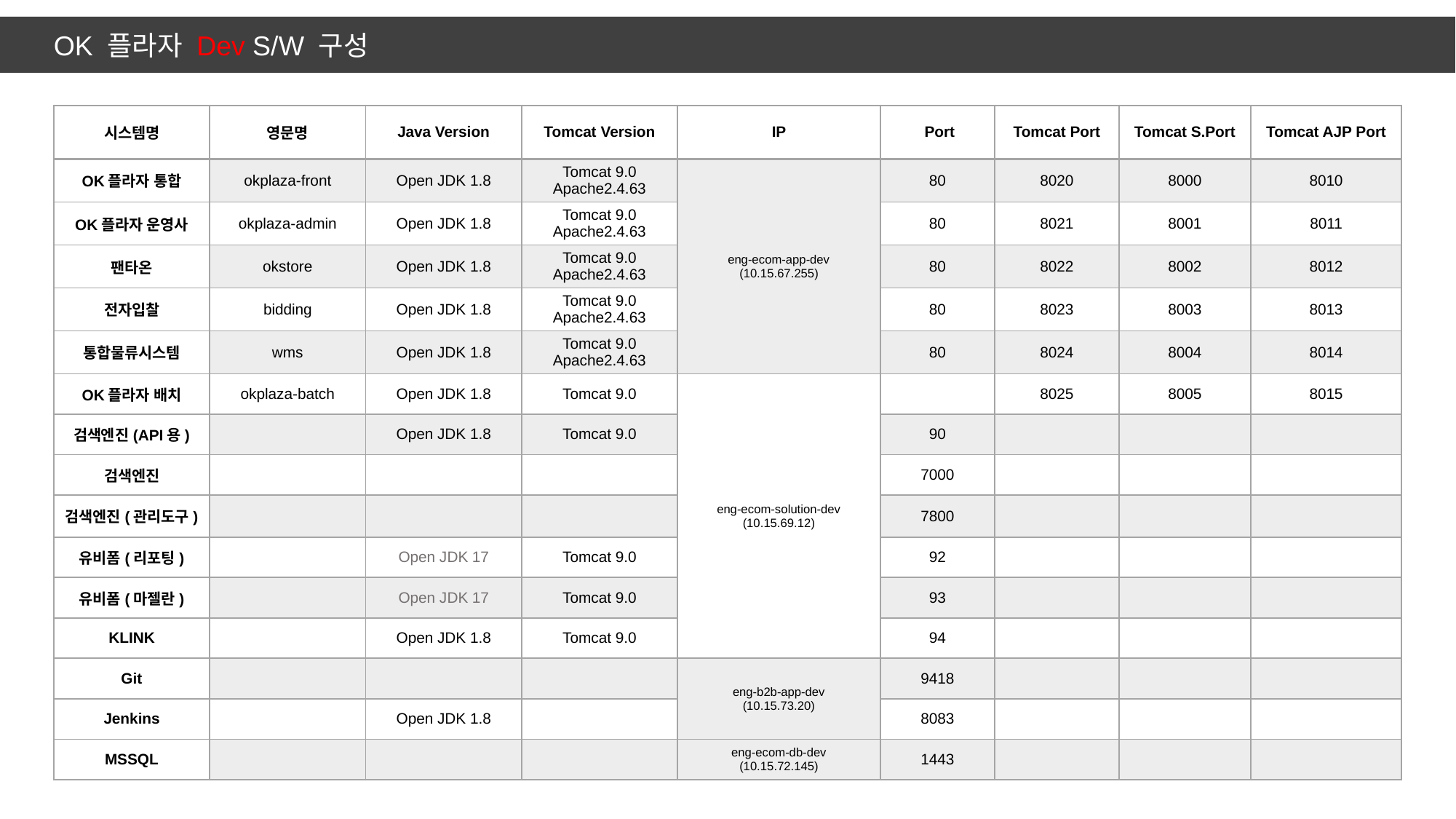

OK 플라자 Dev S/W 구성
| 시스템명 | 영문명 | Java Version | Tomcat Version | IP | Port | Tomcat Port | Tomcat S.Port | Tomcat AJP Port |
| --- | --- | --- | --- | --- | --- | --- | --- | --- |
| OK플라자 통합 | okplaza-front | Open JDK 1.8 | Tomcat 9.0 Apache2.4.63 | eng-ecom-app-dev (10.15.67.255) | 80 | 8020 | 8000 | 8010 |
| OK플라자 운영사 | okplaza-admin | Open JDK 1.8 | Tomcat 9.0 Apache2.4.63 |  | 80 | 8021 | 8001 | 8011 |
| 팬타온 | okstore | Open JDK 1.8 | Tomcat 9.0 Apache2.4.63 |  | 80 | 8022 | 8002 | 8012 |
| 전자입찰 | bidding | Open JDK 1.8 | Tomcat 9.0 Apache2.4.63 |  | 80 | 8023 | 8003 | 8013 |
| 통합물류시스템 | wms | Open JDK 1.8 | Tomcat 9.0 Apache2.4.63 |  | 80 | 8024 | 8004 | 8014 |
| OK플라자 배치 | okplaza-batch | Open JDK 1.8 | Tomcat 9.0 | eng-ecom-solution-dev (10.15.69.12) |  | 8025 | 8005 | 8015 |
| 검색엔진(API용) |  | Open JDK 1.8 | Tomcat 9.0 |  | 90 |  |  |  |
| 검색엔진 |  |  |  |  | 7000 |  |  |  |
| 검색엔진(관리도구) |  |  |  |  | 7800 |  |  |  |
| 유비폼(리포팅) |  | Open JDK 17 | Tomcat 9.0 |  | 92 |  |  |  |
| 유비폼(마젤란) |  | Open JDK 17 | Tomcat 9.0 |  | 93 |  |  |  |
| KLINK |  | Open JDK 1.8 | Tomcat 9.0 |  | 94 |  |  |  |
| Git |  |  |  | eng-b2b-app-dev (10.15.73.20) | 9418 |  |  |  |
| Jenkins |  | Open JDK 1.8 |  |  | 8083 |  |  |  |
| MSSQL |  |  |  | eng-ecom-db-dev (10.15.72.145) | 1443 |  |  |  |